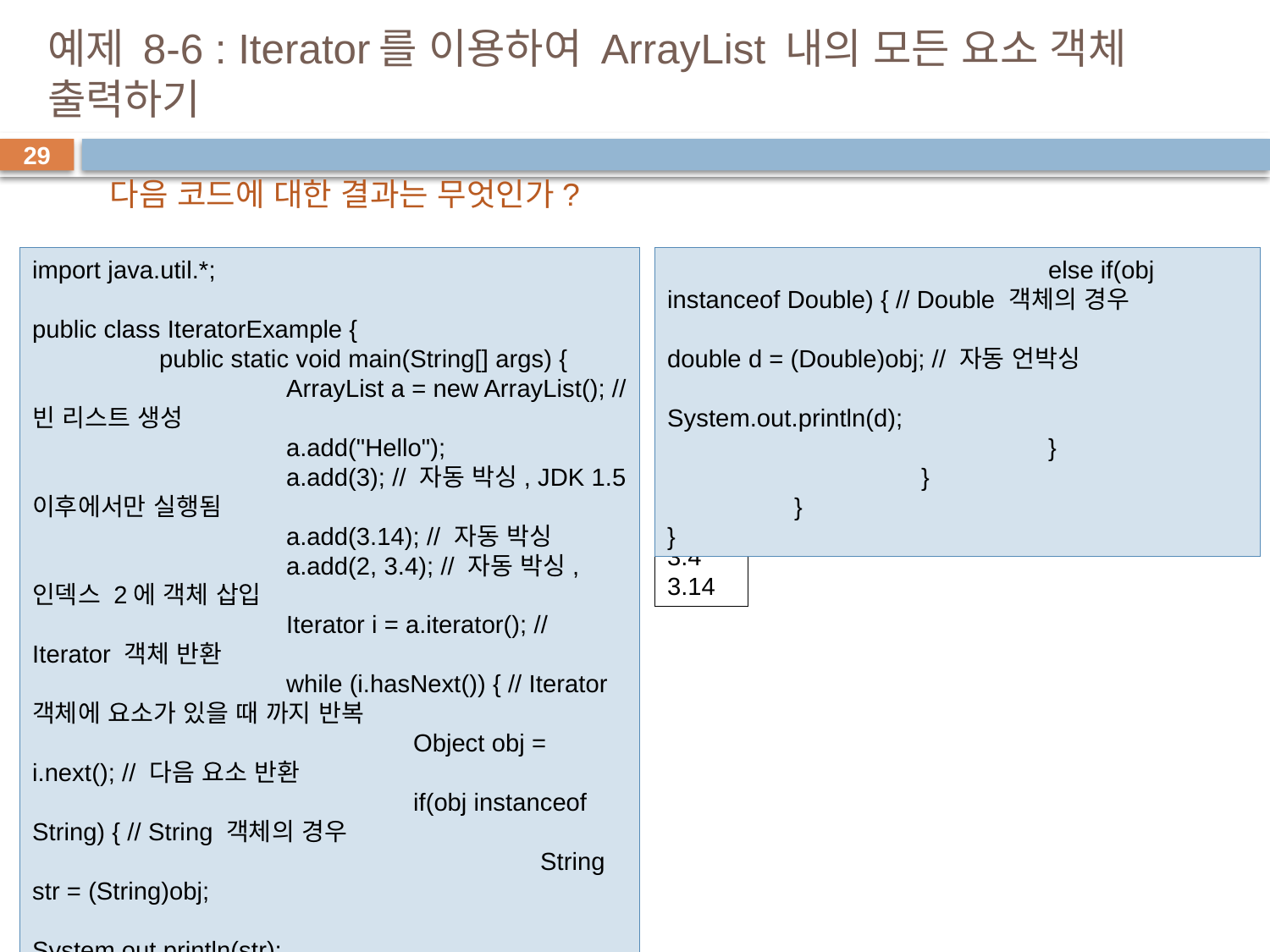

# 예제 8-6 : Iterator를 이용하여 ArrayList 내의 모든 요소 객체 출력하기
29
다음 코드에 대한 결과는 무엇인가?
import java.util.*;

public class IteratorExample {
	public static void main(String[] args) {
		ArrayList a = new ArrayList(); // 빈 리스트 생성
		a.add("Hello");
		a.add(3); // 자동 박싱, JDK 1.5 이후에서만 실행됨
		a.add(3.14); // 자동 박싱
		a.add(2, 3.4); // 자동 박싱, 인덱스 2에 객체 삽입
		Iterator i = a.iterator(); // Iterator 객체 반환
		while (i.hasNext()) { // Iterator 객체에 요소가 있을 때 까지 반복
			Object obj = i.next(); // 다음 요소 반환
			if(obj instanceof String) { // String 객체의 경우
				String str = (String)obj;
				System.out.println(str);
			}
			else if(obj instanceof Integer) { // Integer 객체의 경우
				int n = (Integer)obj; // 자동 언박싱
				System.out.println(n);
			}
			else if(obj instanceof Double) { // Double 객체의 경우
				double d = (Double)obj; // 자동 언박싱
				System.out.println(d);
			}
		}
	}
}
Hello
3
3.4
3.14